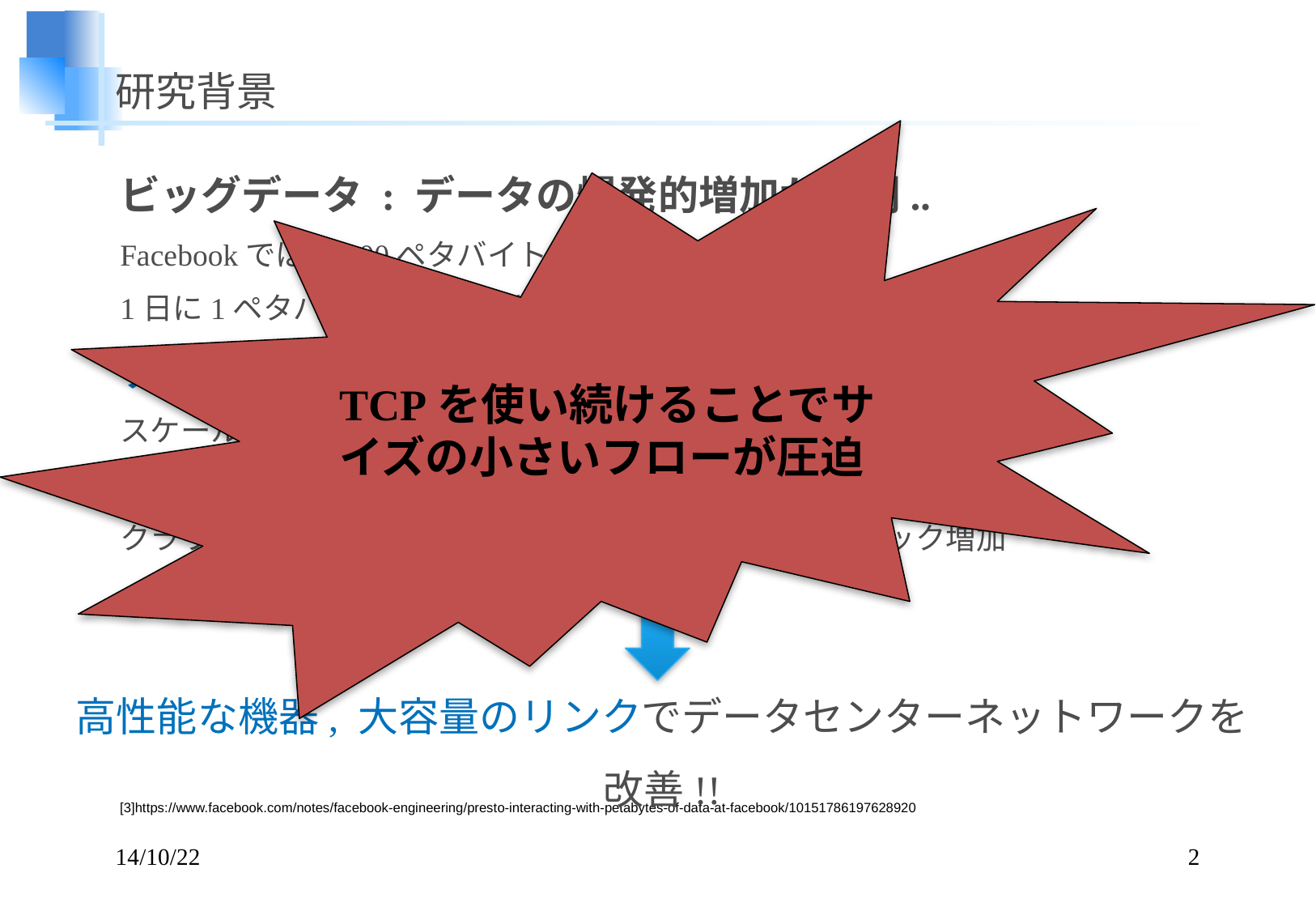

# 研究背景
TCPを使い続けることでサイズの小さいフローが圧迫
ビッグデータ : データの爆発的増加が深刻..
Facebookでは約300ペタバイトのデータを保有
1日に1ペタバイトのデータを処理[3].
データセンターでは..
スケールアウト : サーバ台数の増加, 数万~十万台規模
信頼性 : ホスト間通信で複数パスにより冗長化
クラウドサービス : データセンター内での横のトラフィック増加

高性能な機器, 大容量のリンクでデータセンターネットワークを改善!!
[3]https://www.facebook.com/notes/facebook-engineering/presto-interacting-with-petabytes-of-data-at-facebook/10151786197628920
14/10/22
2